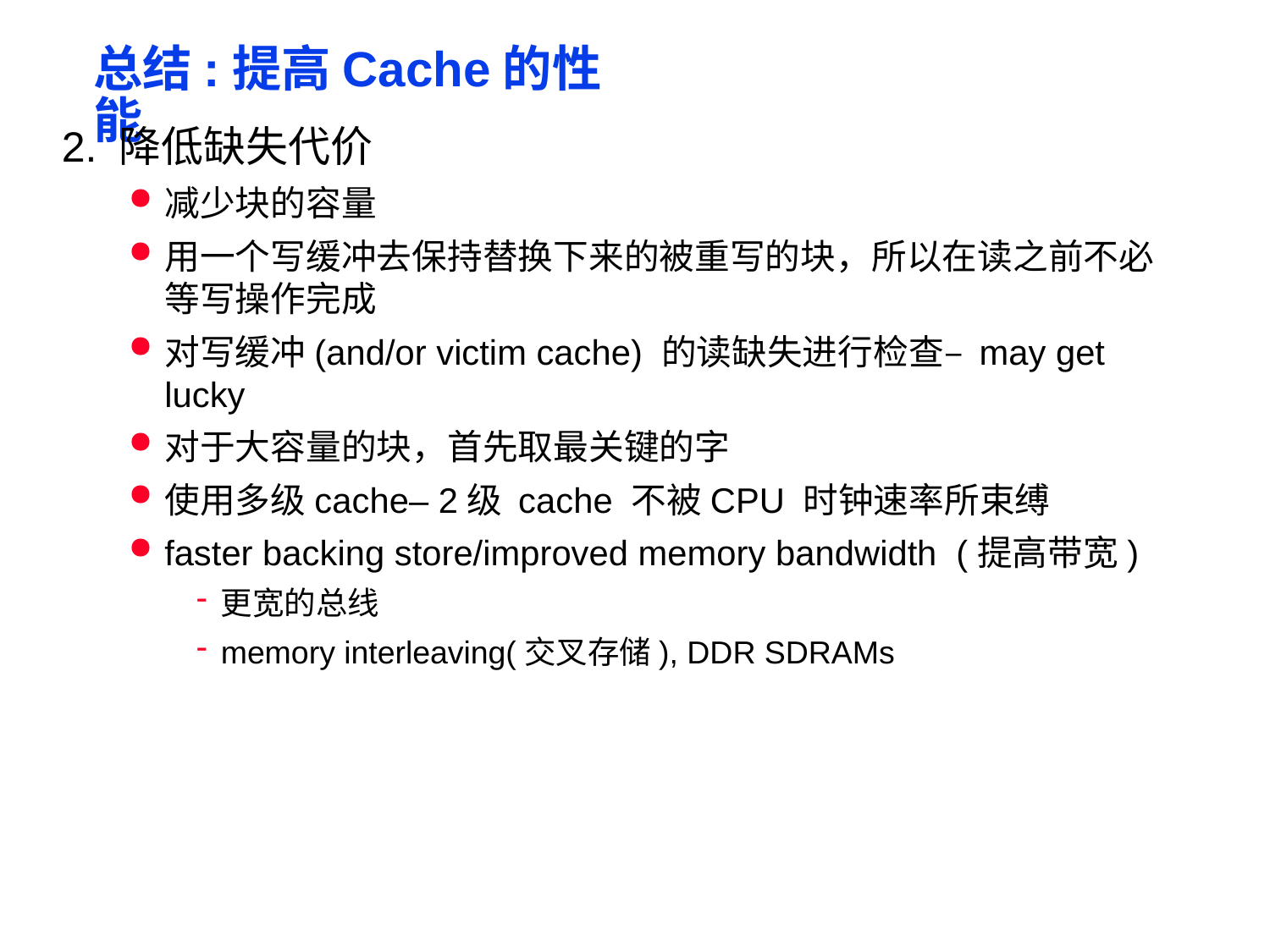

# 总结:提高Cache的性能
2. 降低缺失代价
减少块的容量
用一个写缓冲去保持替换下来的被重写的块，所以在读之前不必等写操作完成
对写缓冲(and/or victim cache) 的读缺失进行检查– may get lucky
对于大容量的块，首先取最关键的字
使用多级cache– 2级 cache 不被CPU 时钟速率所束缚
faster backing store/improved memory bandwidth  (提高带宽)
更宽的总线
memory interleaving(交叉存储), DDR SDRAMs